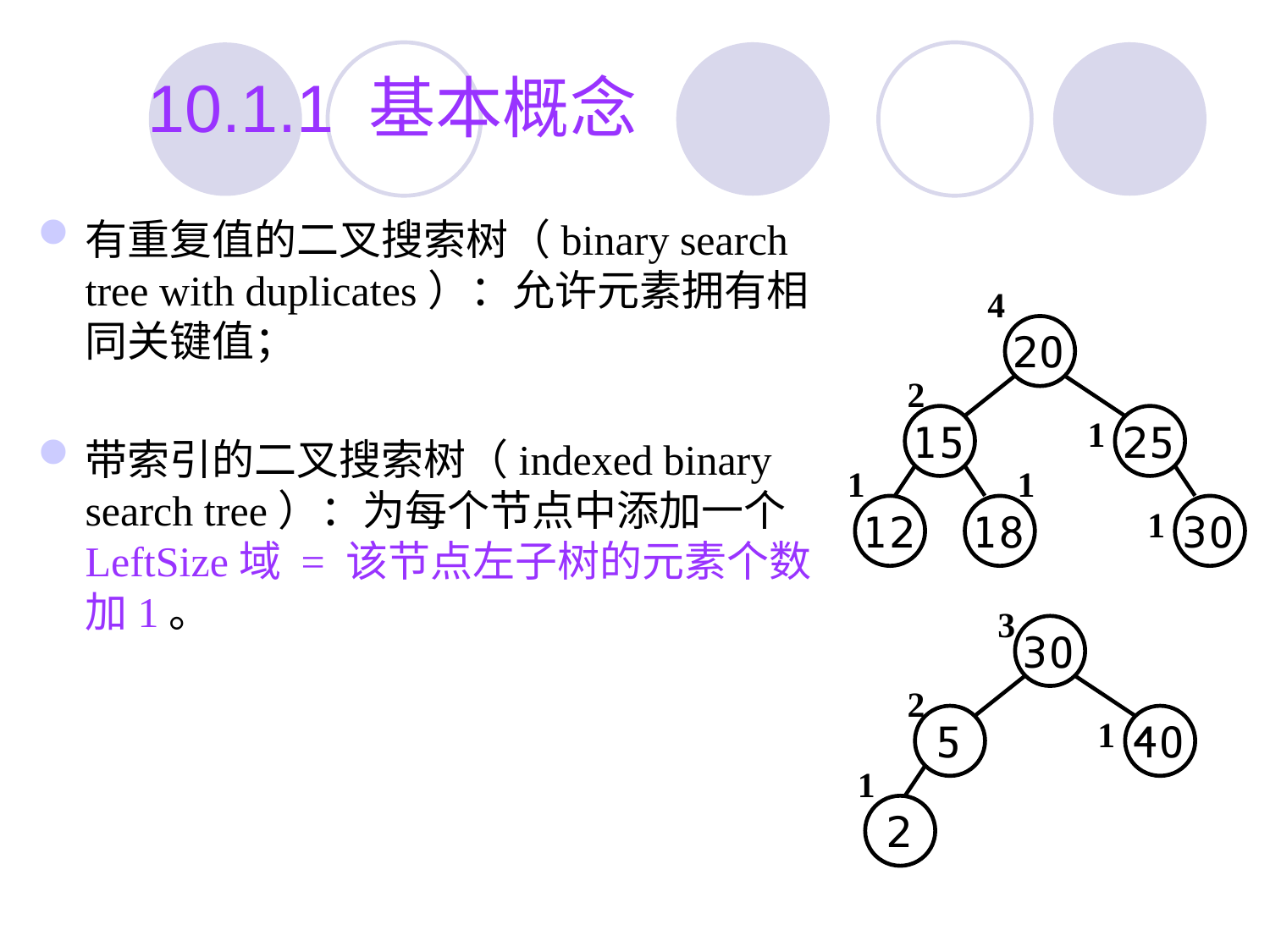

4
10.1.1 基本概念

有重复值的二叉搜索树（binary search tree with duplicates）：允许元素拥有相同关键值；

带索引的二叉搜索树（indexed binary search tree）：为每个节点中添加一个LeftSize域 = 该节点左子树的元素个数加1。
4
20
2

15
1
25
1
1

12
18
30
1
3
30
2

5
1
40
1

2